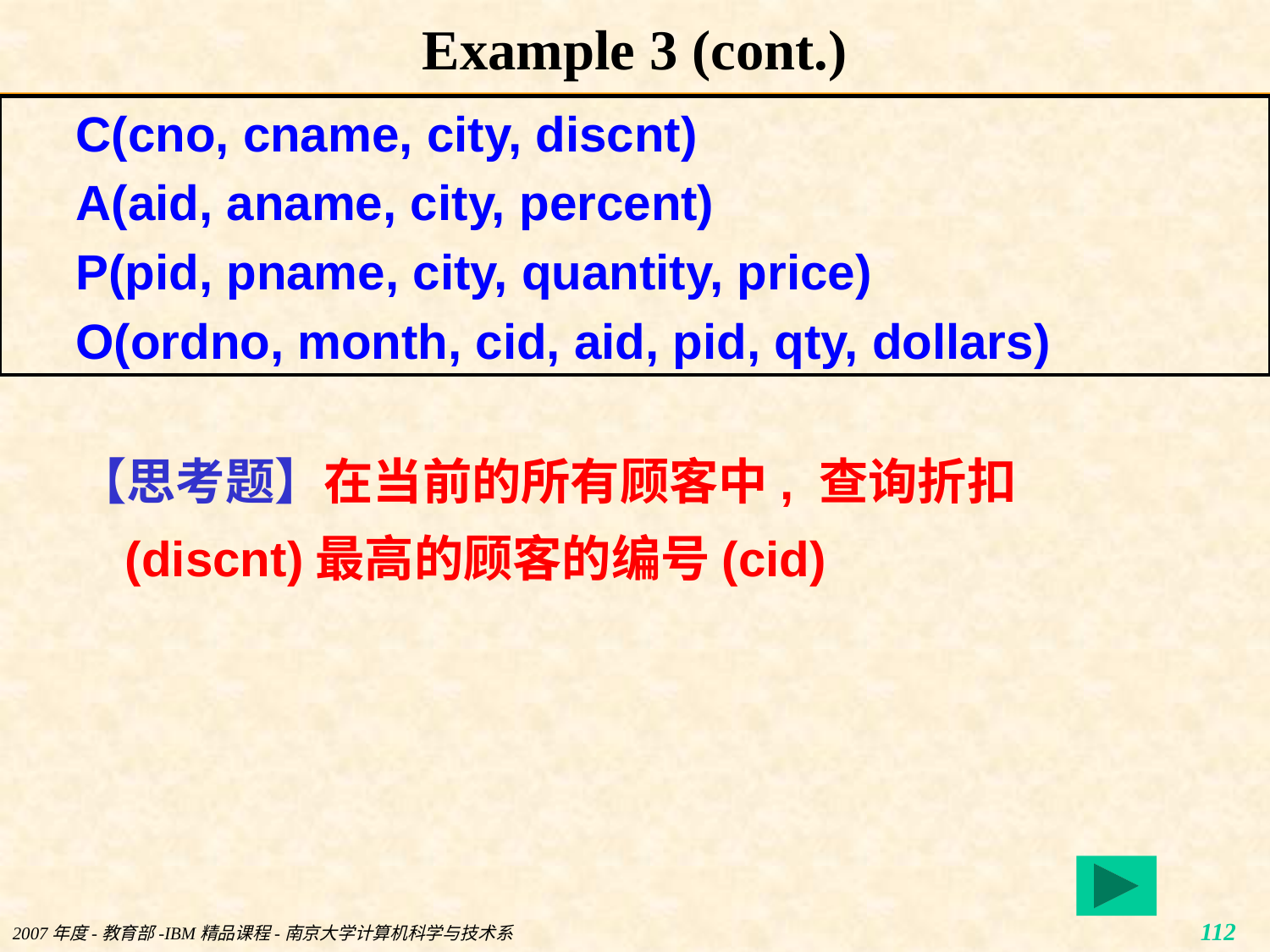

# Example 3 (cont.)
C(cno, cname, city, discnt)
A(aid, aname, city, percent)
P(pid, pname, city, quantity, price)
O(ordno, month, cid, aid, pid, qty, dollars)
【思考题】在当前的所有顾客中, 查询折扣(discnt)最高的顾客的编号(cid)

112
2007年度-教育部-IBM精品课程-南京大学计算机科学与技术系